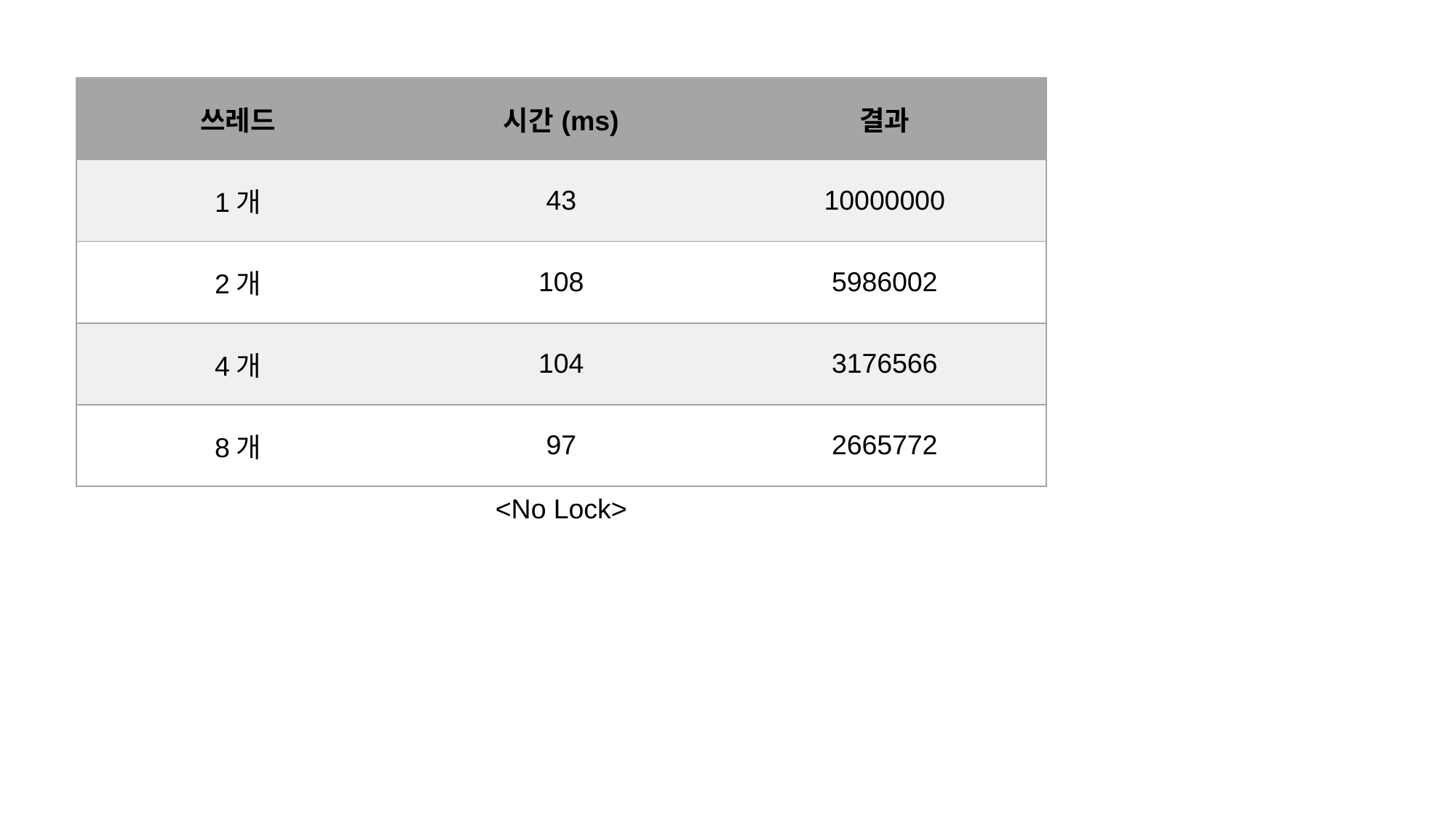

| 쓰레드 | 시간(ms) | 결과 |
| --- | --- | --- |
| 1개 | 43 | 10000000 |
| 2개 | 108 | 5986002 |
| 4개 | 104 | 3176566 |
| 8개 | 97 | 2665772 |
<No Lock>